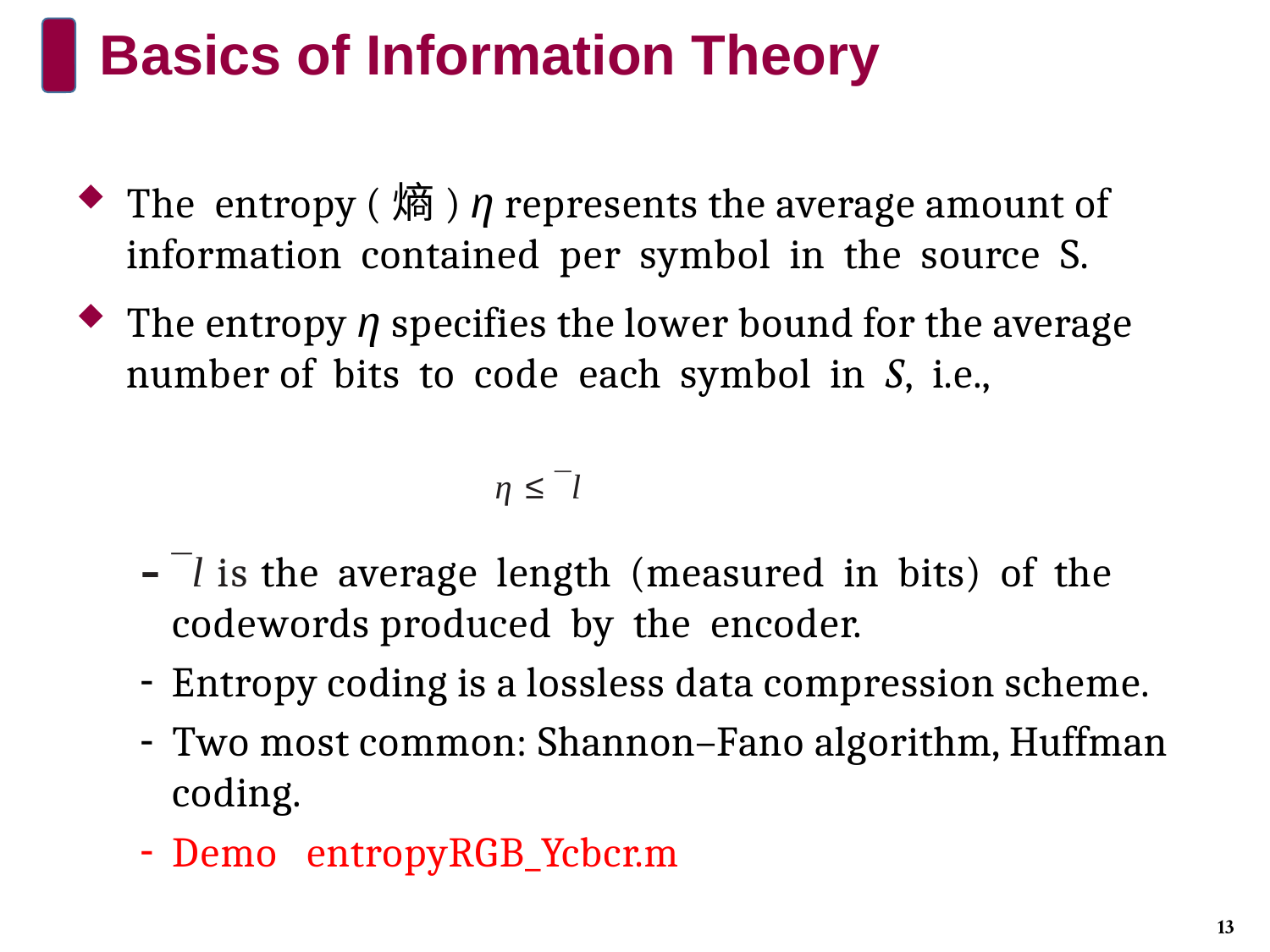

# Basics of Information Theory
The  entropy (熵) η represents the average amount of information  contained  per  symbol  in  the  source  S.
The entropy η specifies the lower bound for the average number of  bits  to  code  each  symbol  in  S,  i.e.,

¯l is the  average  length  (measured  in  bits)  of  the  codewords produced  by  the  encoder.
Entropy coding is a lossless data compression scheme.
Two most common: Shannon–Fano algorithm, Huffman coding.
Demo   entropyRGB_Ycbcr.m

η ≤ ¯l
13